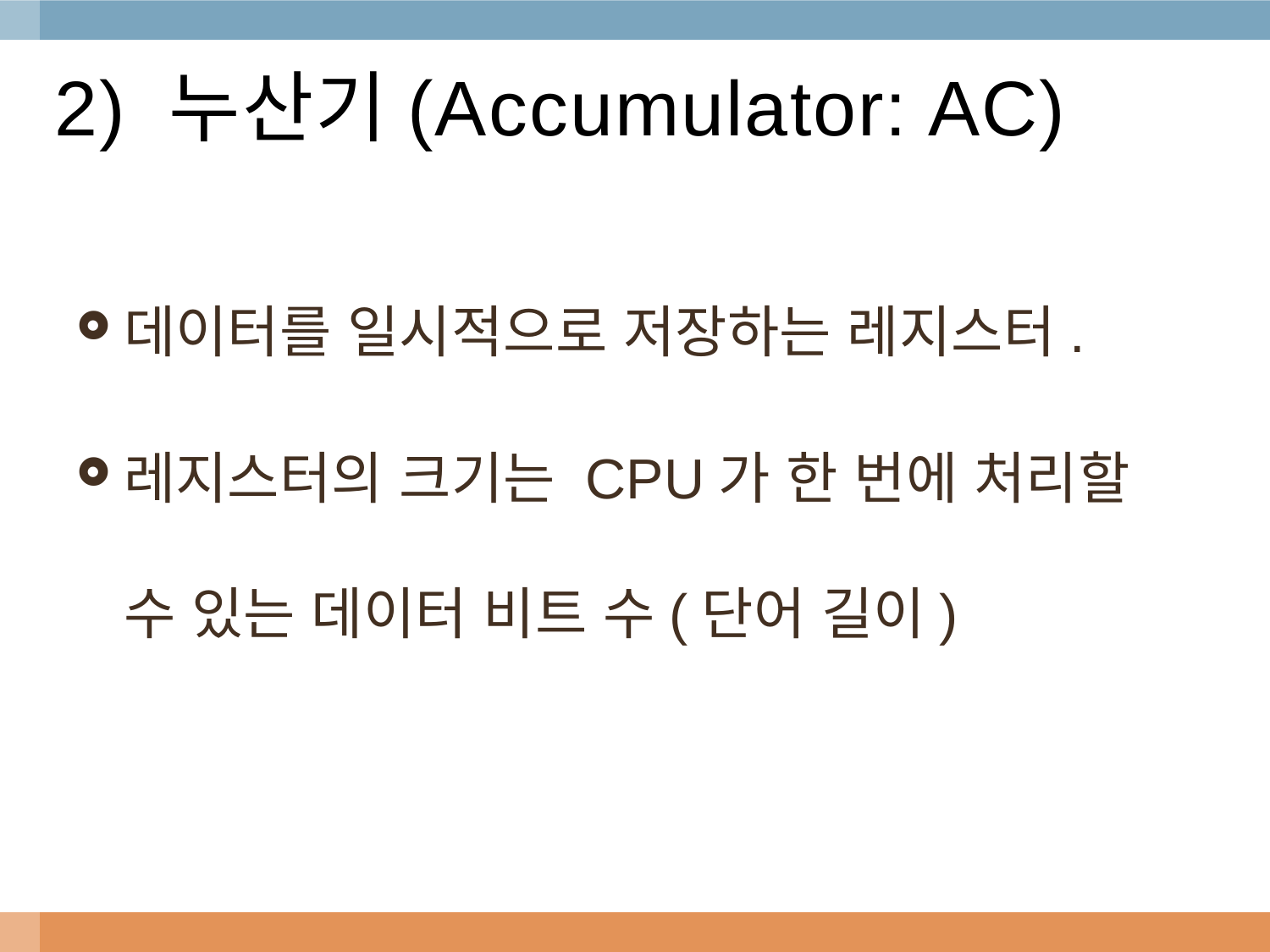

# 2) 누산기(Accumulator: AC)
데이터를 일시적으로 저장하는 레지스터.
레지스터의 크기는 CPU가 한 번에 처리할 수 있는 데이터 비트 수(단어 길이)